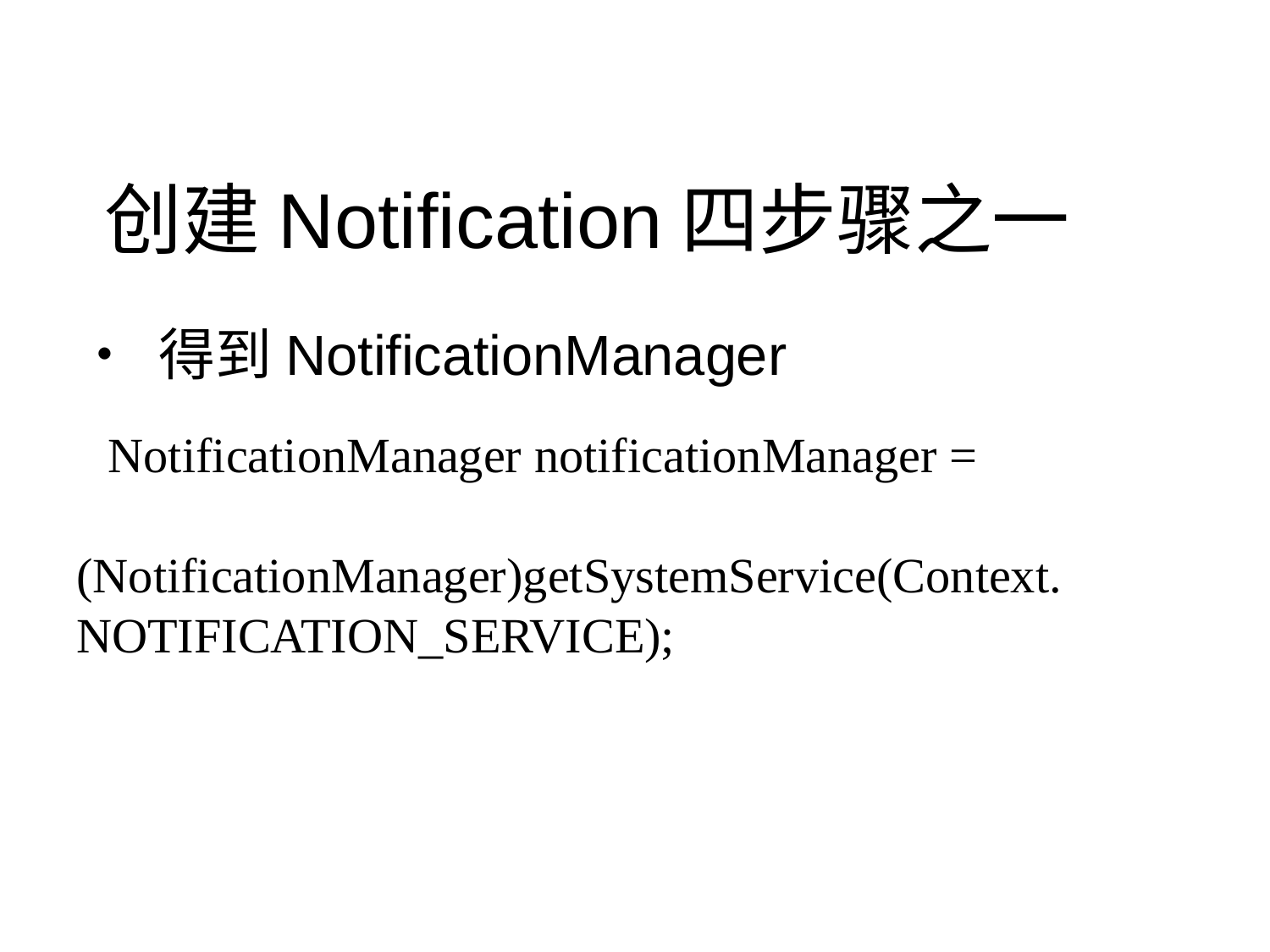

创建Notification四步骤之一

• 得到NotificationManager

		NotificationManager notificationManager =		(NotificationManager)getSystemService(Context.NOTIFICATION_SERVICE);